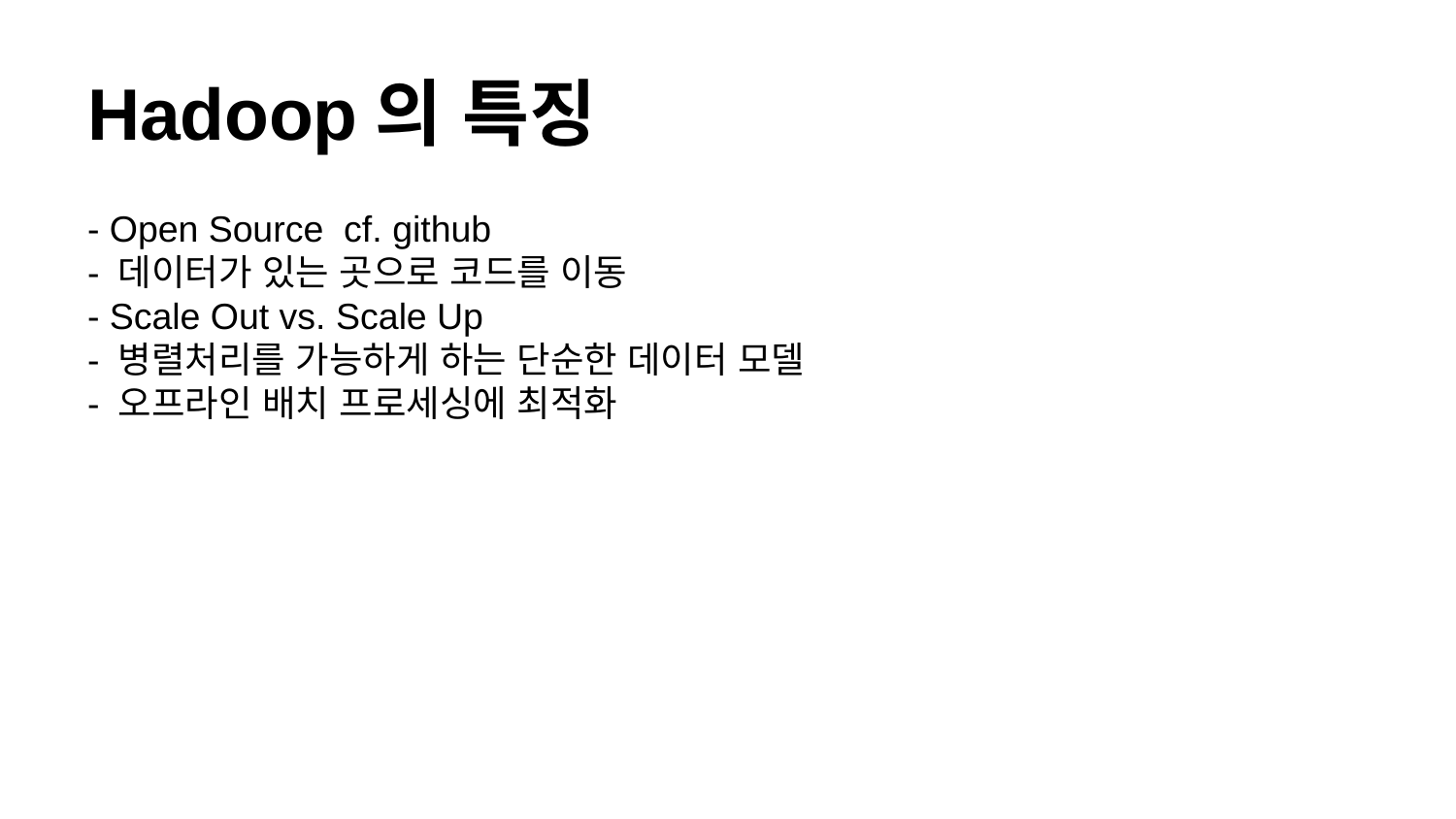

# Hadoop의 특징
- Open Source  cf. github
- 데이터가 있는 곳으로 코드를 이동
- Scale Out vs. Scale Up
- 병렬처리를 가능하게 하는 단순한 데이터 모델
- 오프라인 배치 프로세싱에 최적화